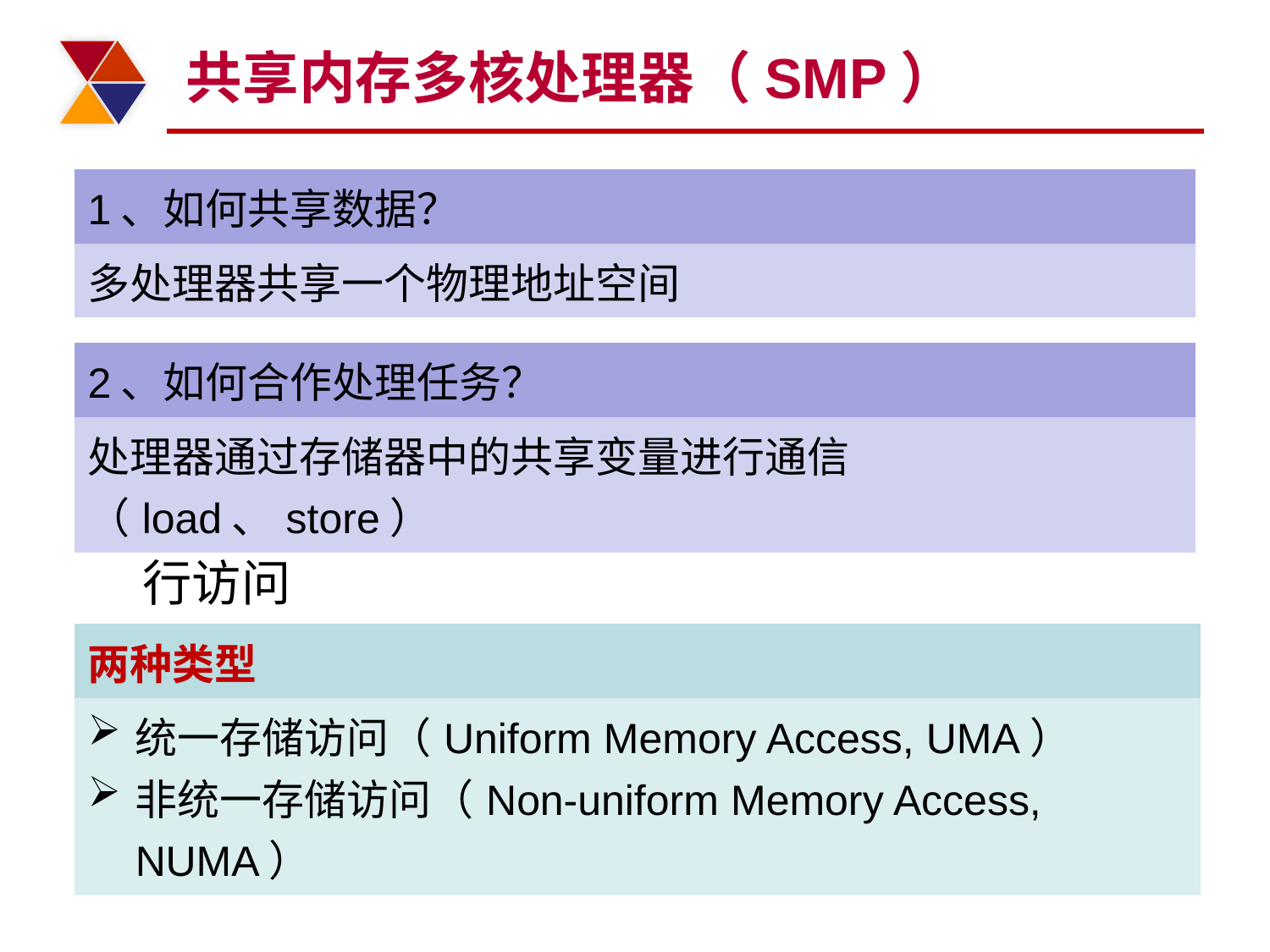

# 共享内存多核处理器（SMP）
| 1、如何共享数据？ |
| --- |
| 多处理器共享一个物理地址空间 |
| 2、如何合作处理任务？ |
| --- |
| 处理器通过存储器中的共享变量进行通信（load、store） |
通过同步机制访问共享数据，最多一个处理器进行访问
| 两种类型 |
| --- |
| 统一存储访问（Uniform Memory Access, UMA） 非统一存储访问（Non-uniform Memory Access, NUMA） |